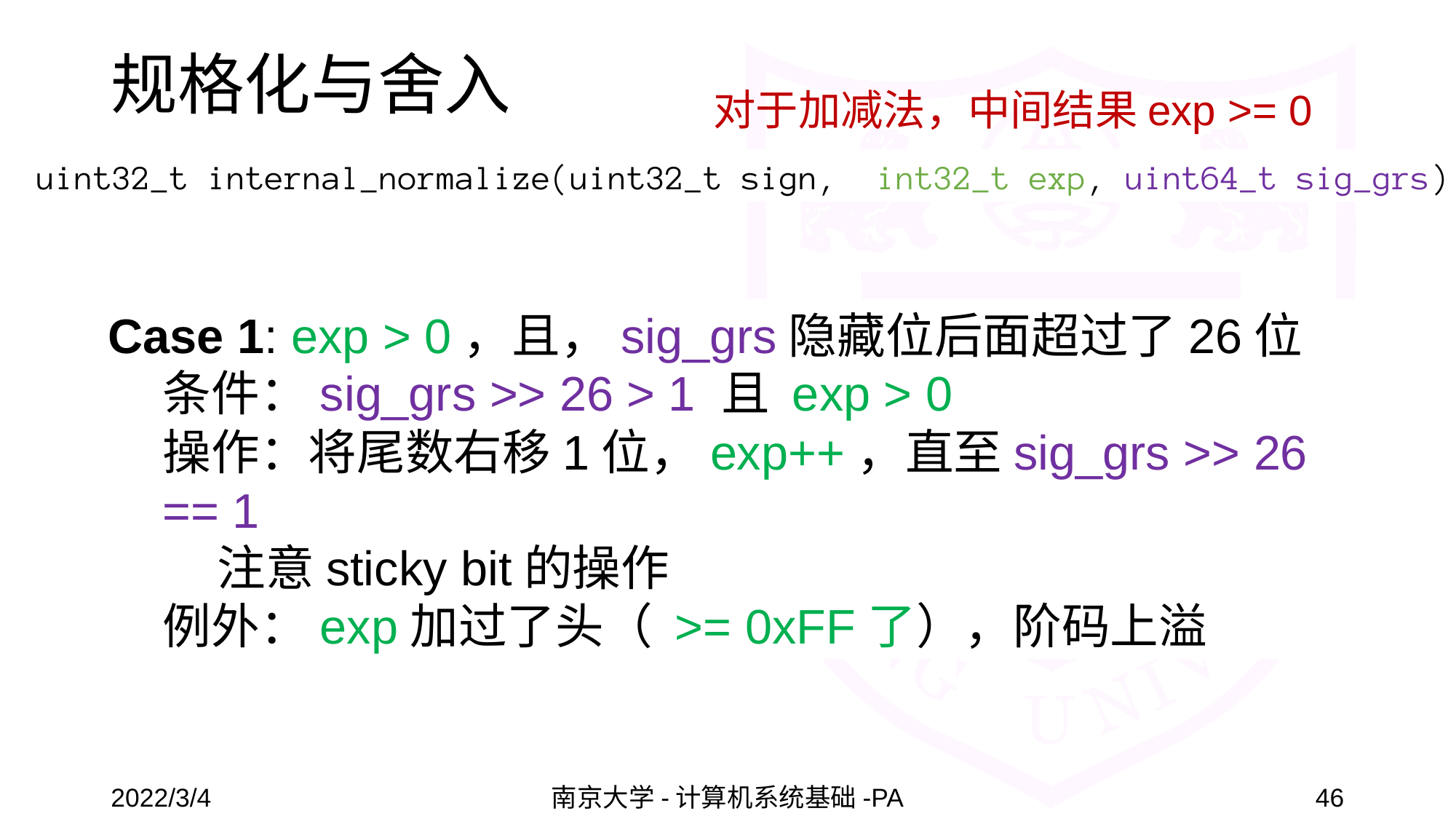

# 规格化与舍入
对于加减法，中间结果exp >= 0
uint32_t internal_normalize(uint32_t sign,  int32_t exp, uint64_t sig_grs)
Case 1: exp > 0，且，sig_grs隐藏位后面超过了26位
条件：sig_grs >> 26 > 1 且 exp > 0
操作：将尾数右移1位，exp++，直至sig_grs >> 26 == 1
注意sticky bit的操作
例外：exp加过了头（ >= 0xFF了），阶码上溢
2022/3/4
南京大学-计算机系统基础-PA
46